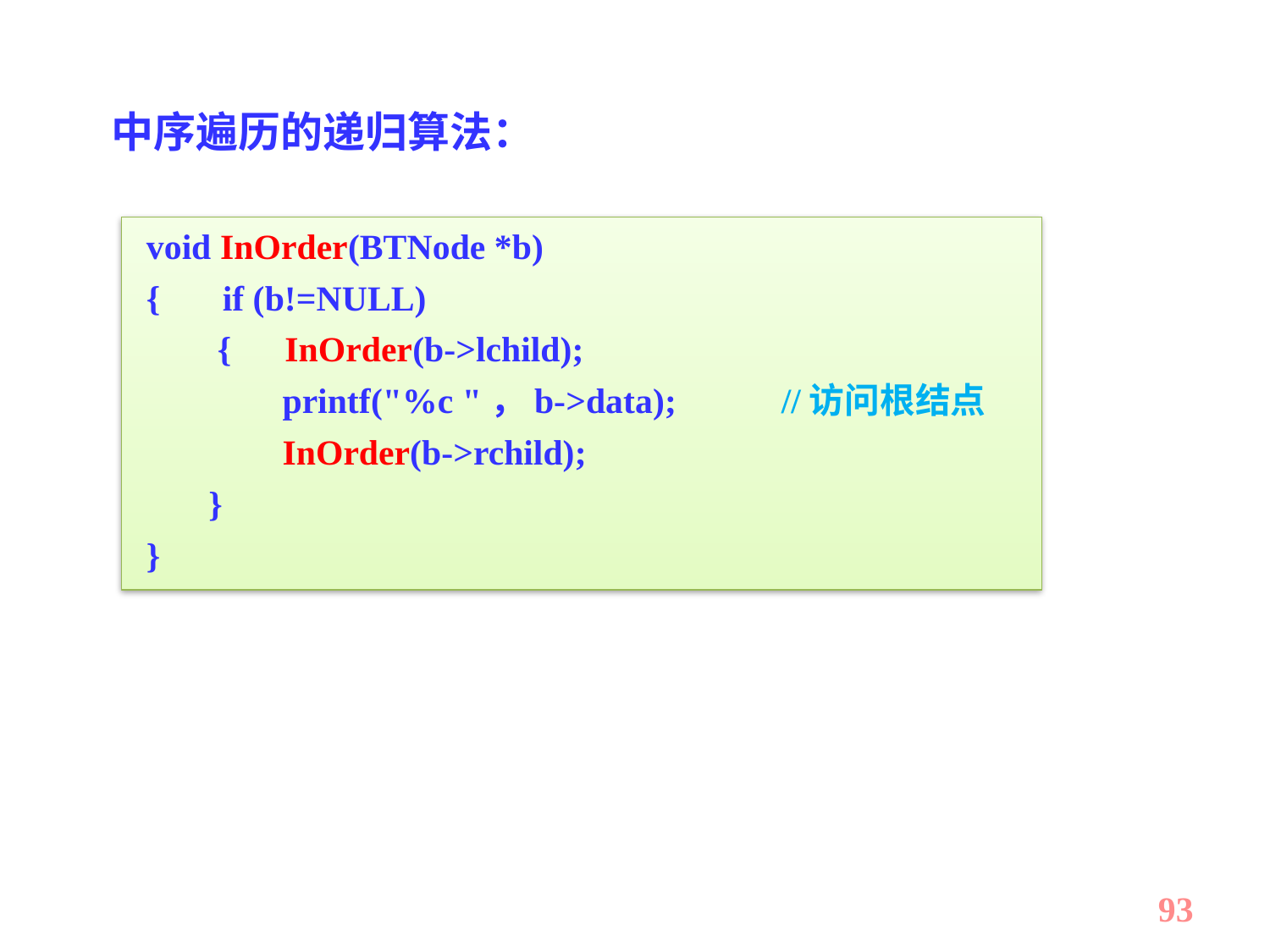

中序遍历的递归算法：
void InOrder(BTNode *b)
{       if (b!=NULL)
        {      InOrder(b->lchild);
	 printf("%c "，b->data); 	//访问根结点
	 InOrder(b->rchild);
       }
}
93